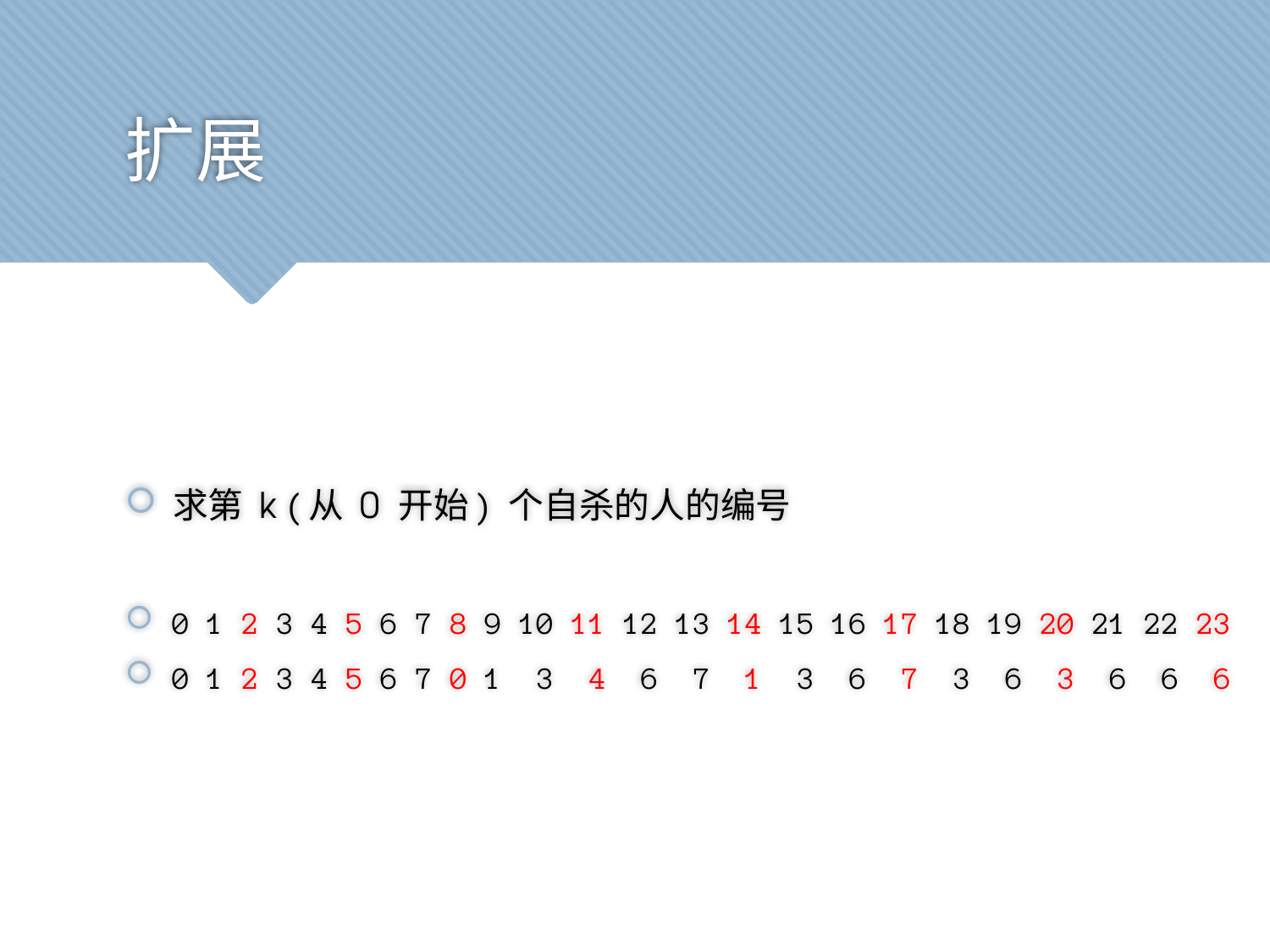

# 扩展
求第 k (从 0 开始) 个自杀的人的编号

0 1 2 3 4 5 6 7 8 9 10 11 12 13 14 15 16 17 18 19 20 21 22 23
0 1 2 3 4 5 6 7 0 1  3  4  6  7  1  3  6  7  3  6  3  6  6  6